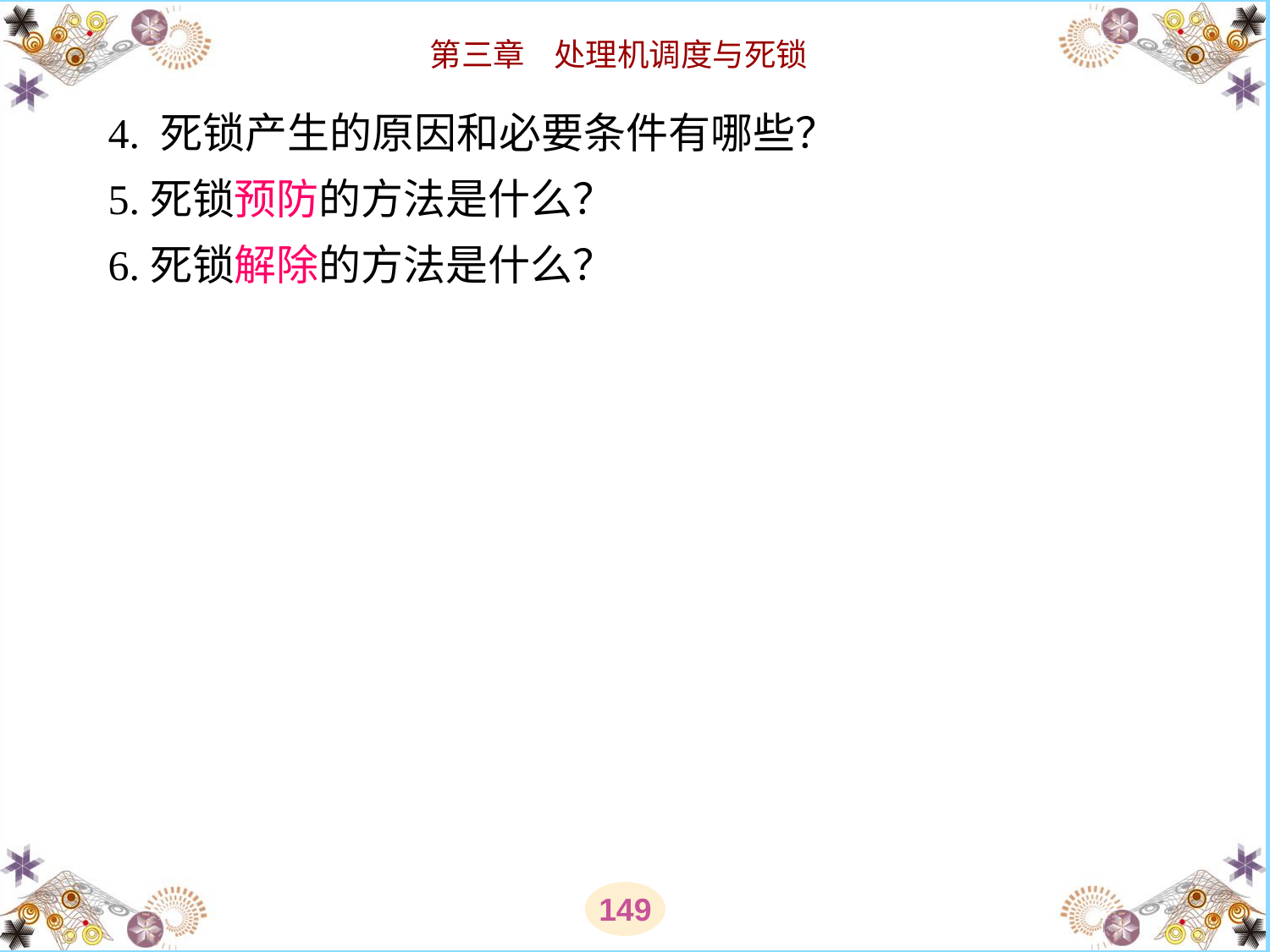

# 4. 死锁产生的原因和必要条件有哪些？ 5.死锁预防的方法是什么？ 6.死锁解除的方法是什么？